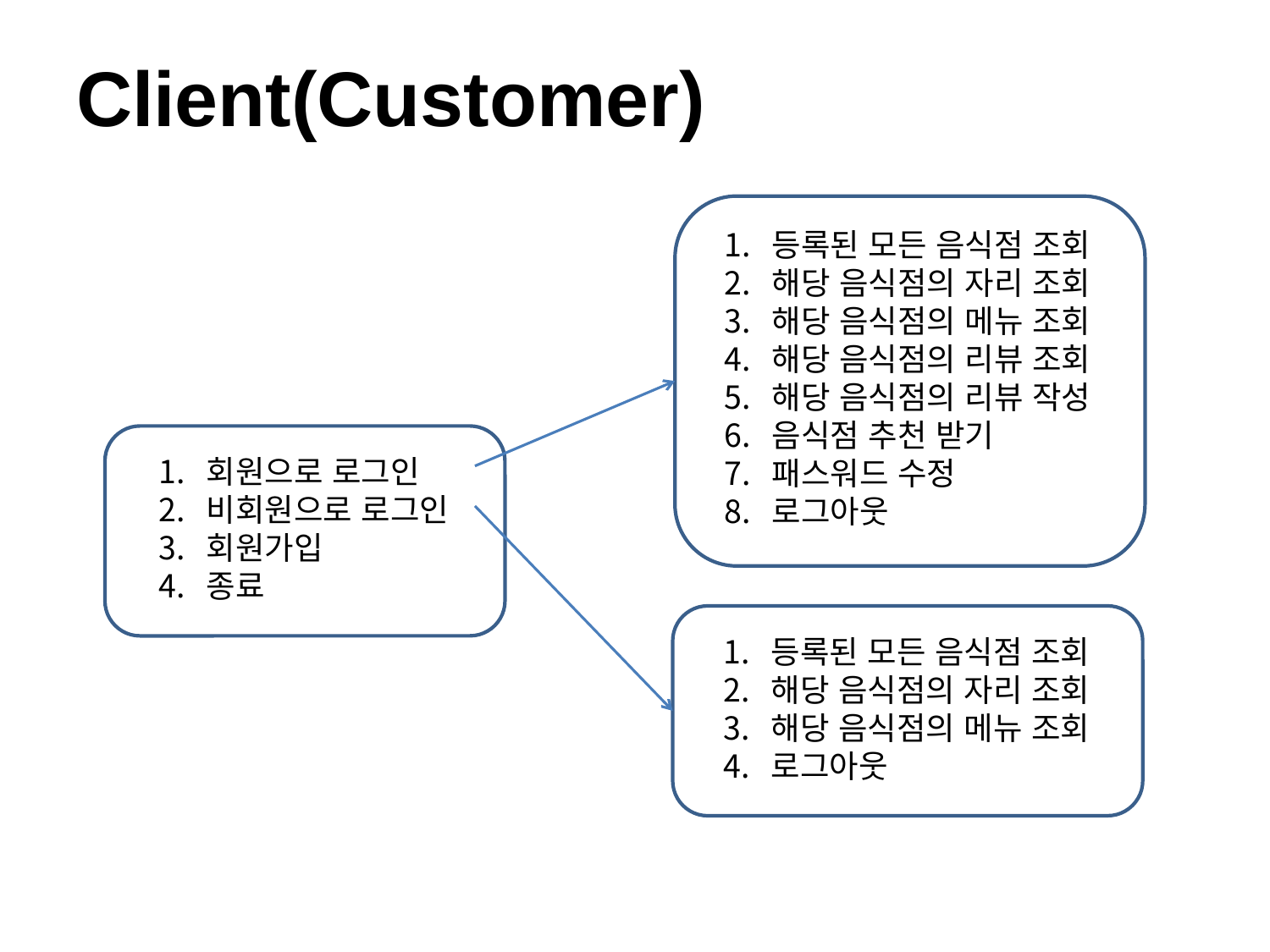

# Client(Customer)

등록된 모든 음식점 조회
해당 음식점의 자리 조회
해당 음식점의 메뉴 조회
해당 음식점의 리뷰 조회
해당 음식점의 리뷰 작성
음식점 추천 받기
패스워드 수정
로그아웃

회원으로 로그인
비회원으로 로그인
회원가입
종료

등록된 모든 음식점 조회
해당 음식점의 자리 조회
해당 음식점의 메뉴 조회
로그아웃